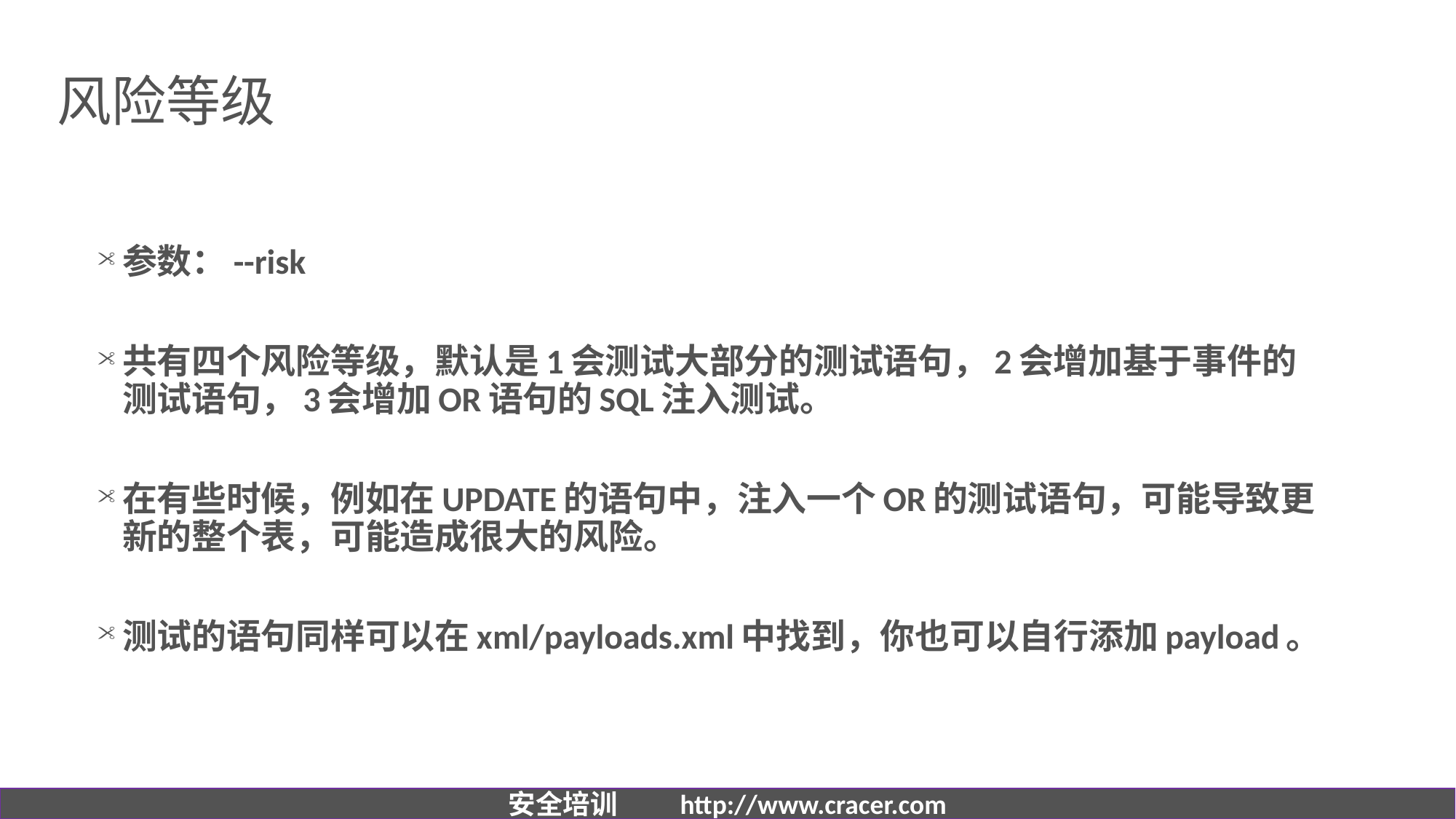

# 风险等级

参数：--risk

共有四个风险等级，默认是1会测试大部分的测试语句，2会增加基于事件的测试语句，3会增加OR语句的SQL注入测试。

在有些时候，例如在UPDATE的语句中，注入一个OR的测试语句，可能导致更新的整个表，可能造成很大的风险。

测试的语句同样可以在xml/payloads.xml中找到，你也可以自行添加payload。